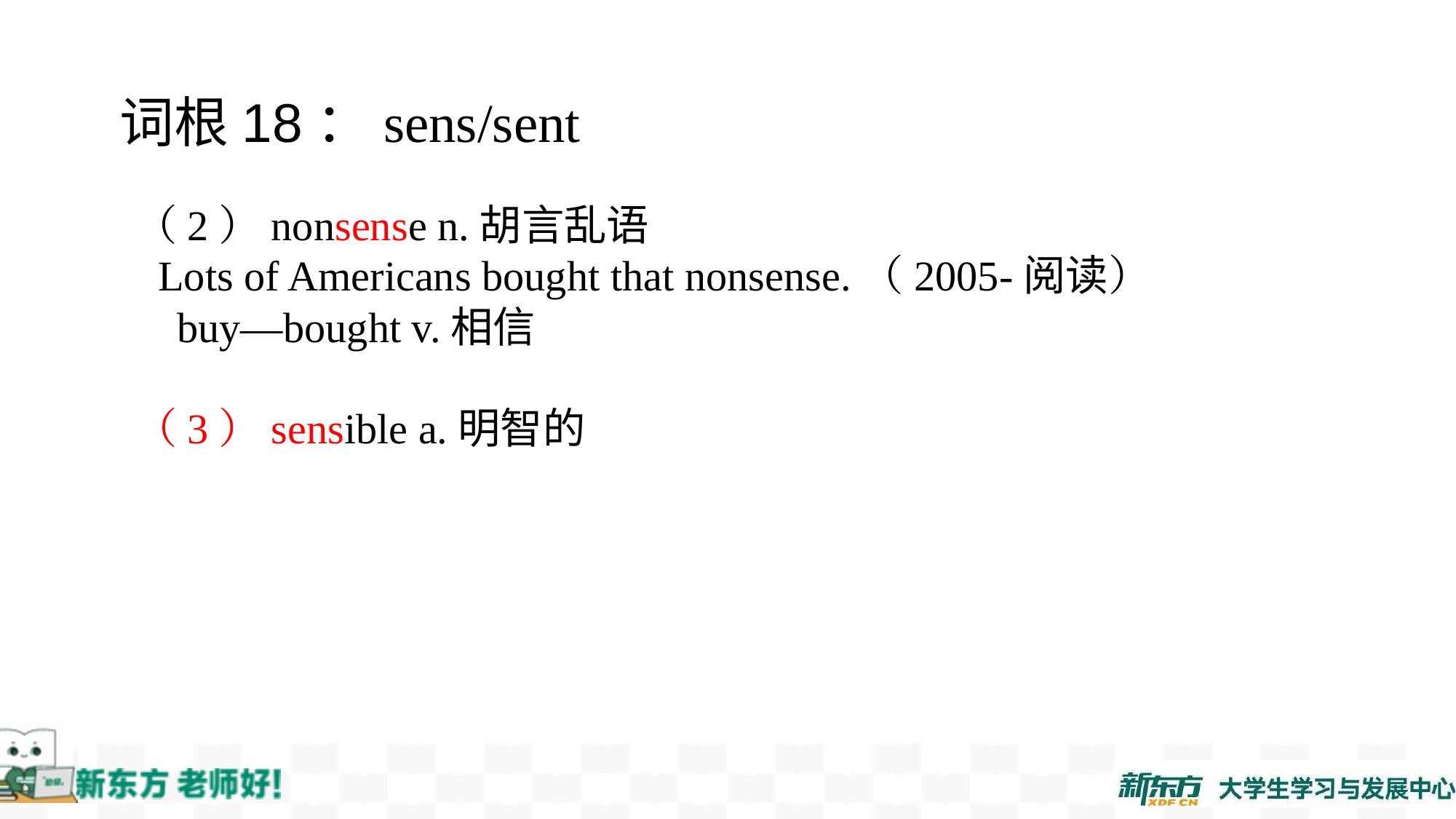

词根18：sens/sent
（2）nonsense n.胡言乱语
  Lots of Americans bought that nonsense.（2005-阅读）
    buy—bought v.相信

（3）sensible a.明智的